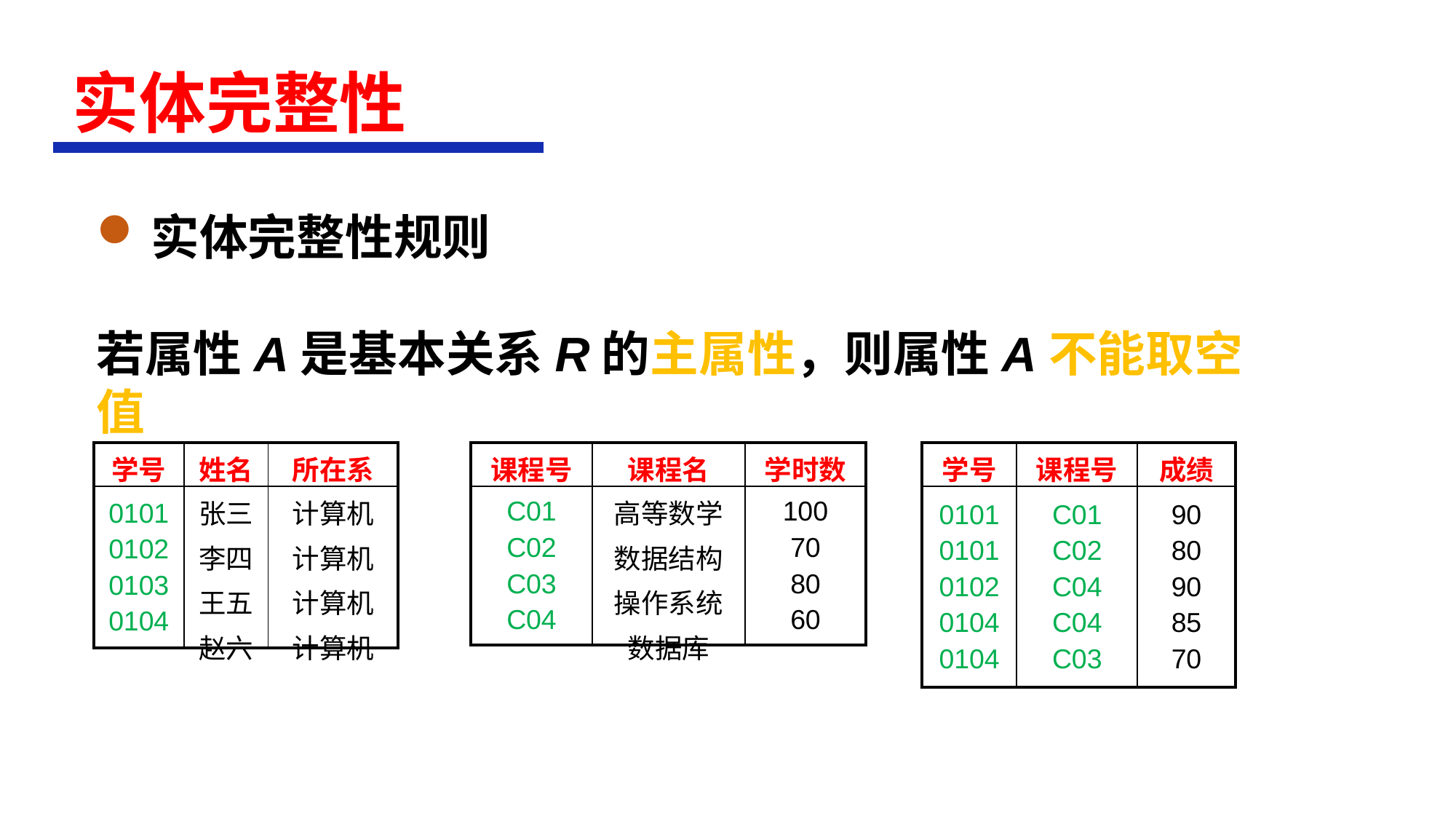

# 实体完整性
实体完整性规则

若属性A是基本关系R的主属性，则属性A不能取空值

| 学号 | 姓名 | 所在系 |
| --- | --- | --- |
| 0101 0102 0103 0104 | 张三 李四 王五 赵六 | 计算机 计算机 计算机 计算机 |
| 学号 | 课程号 | 成绩 |
| --- | --- | --- |
| 0101 0101 0102 0104 0104 | C01 C02 C04 C04 C03 | 90 80 90 85 70 |
| 课程号 | 课程名 | 学时数 |
| --- | --- | --- |
| C01 C02 C03 C04 | 高等数学 数据结构 操作系统 数据库 | 100 70 80 60 |